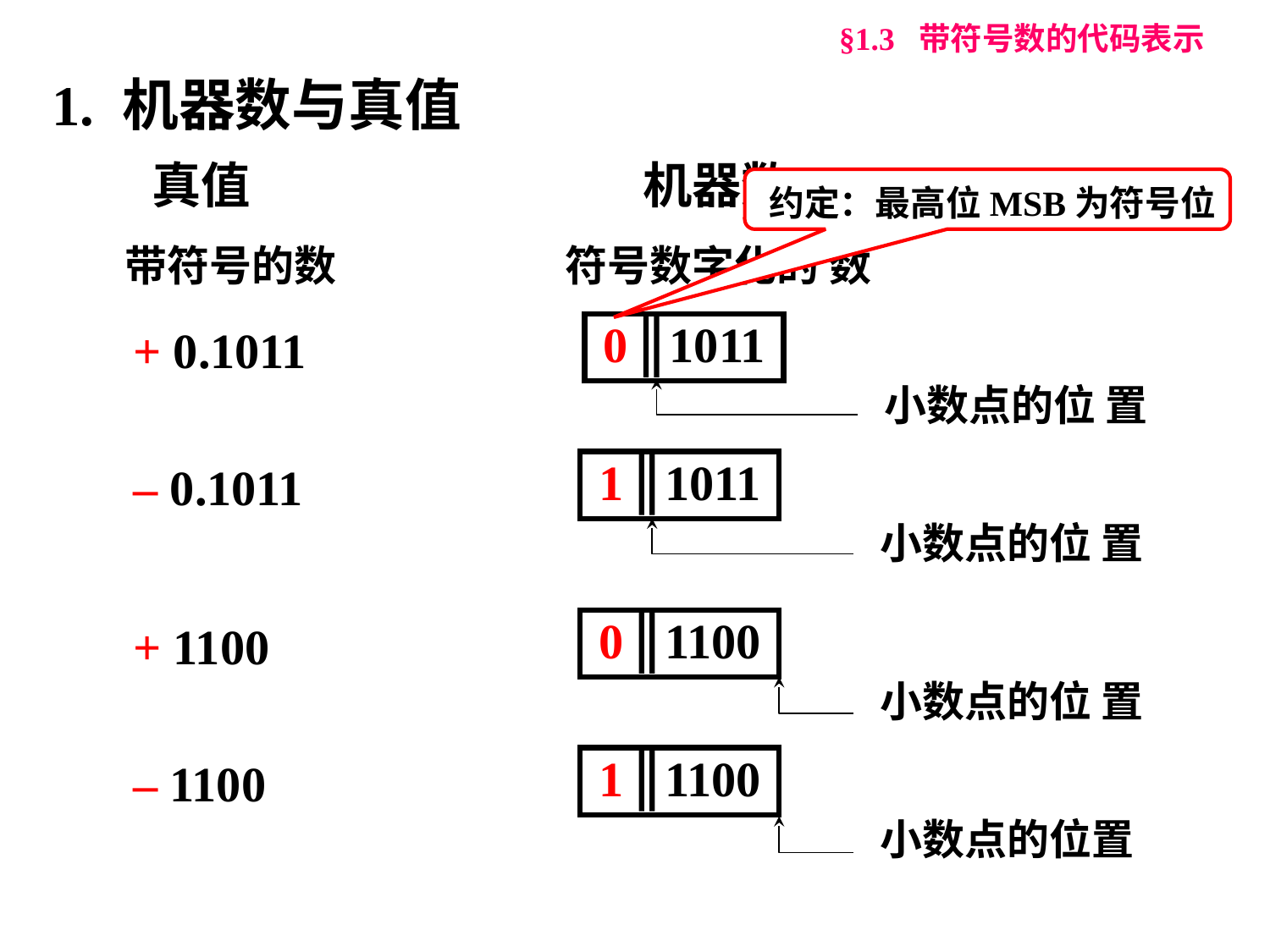

§1.3  带符号数的代码表示
1. 机器数与真值
真值                                   机器数
约定：最高位MSB为符号位
带符号的数                        符号数字化的 数
0    1011

小数点的位 置

+ 0.1011
1    1011

小数点的位 置

– 0.1011
0    1100

小数点的位 置

+ 1100
1    1100

小数点的位置

– 1100